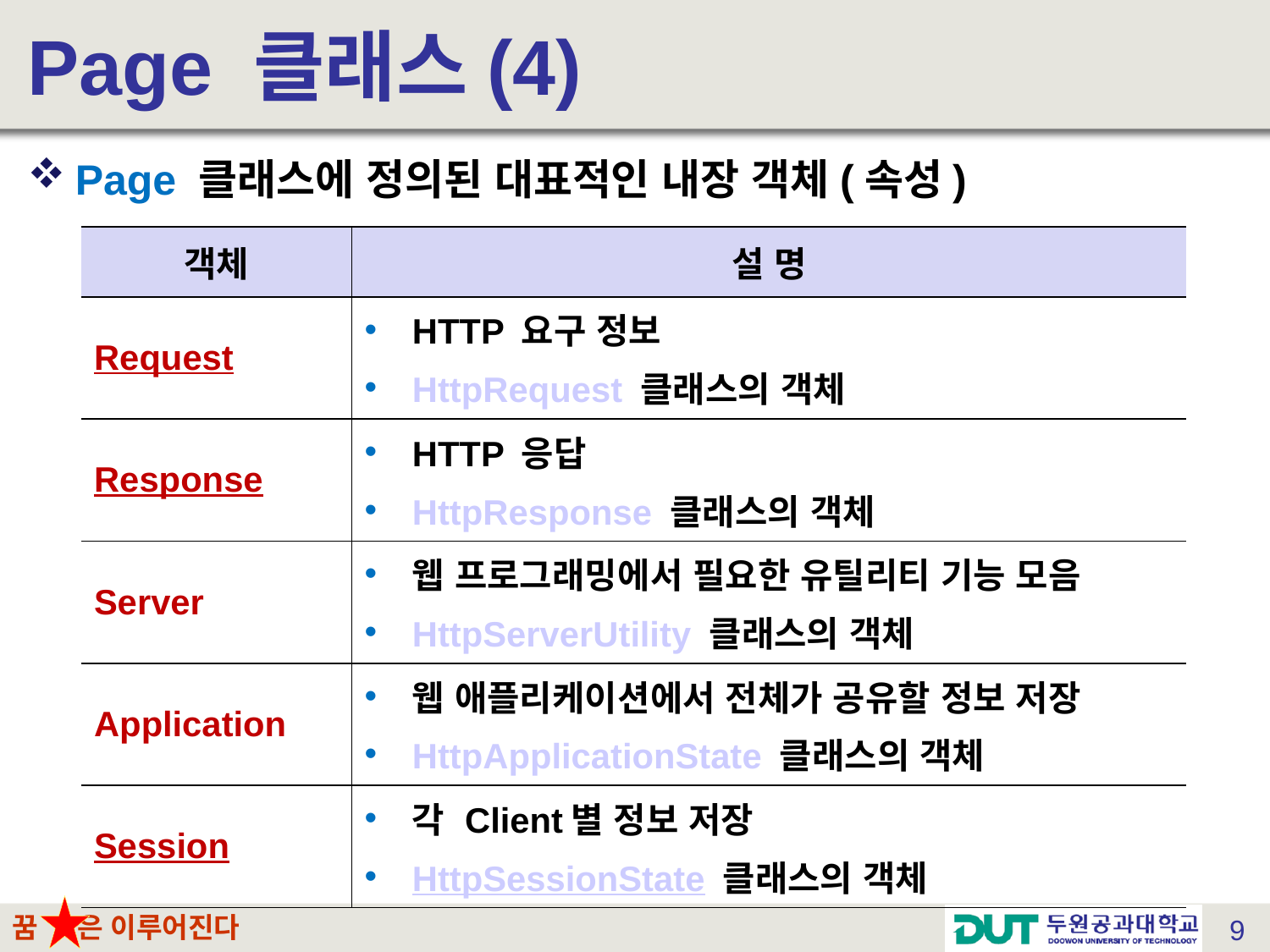

# Page 클래스(4)
Page 클래스에 정의된 대표적인 내장 객체(속성)
| 객체 | 설 명 |
| --- | --- |
| Request | HTTP 요구 정보 HttpRequest 클래스의 객체 |
| Response | HTTP 응답 HttpResponse 클래스의 객체 |
| Server | 웹 프로그래밍에서 필요한 유틸리티 기능 모음 HttpServerUtility 클래스의 객체 |
| Application | 웹 애플리케이션에서 전체가 공유할 정보 저장 HttpApplicationState 클래스의 객체 |
| Session | 각 Client별 정보 저장 HttpSessionState 클래스의 객체 |